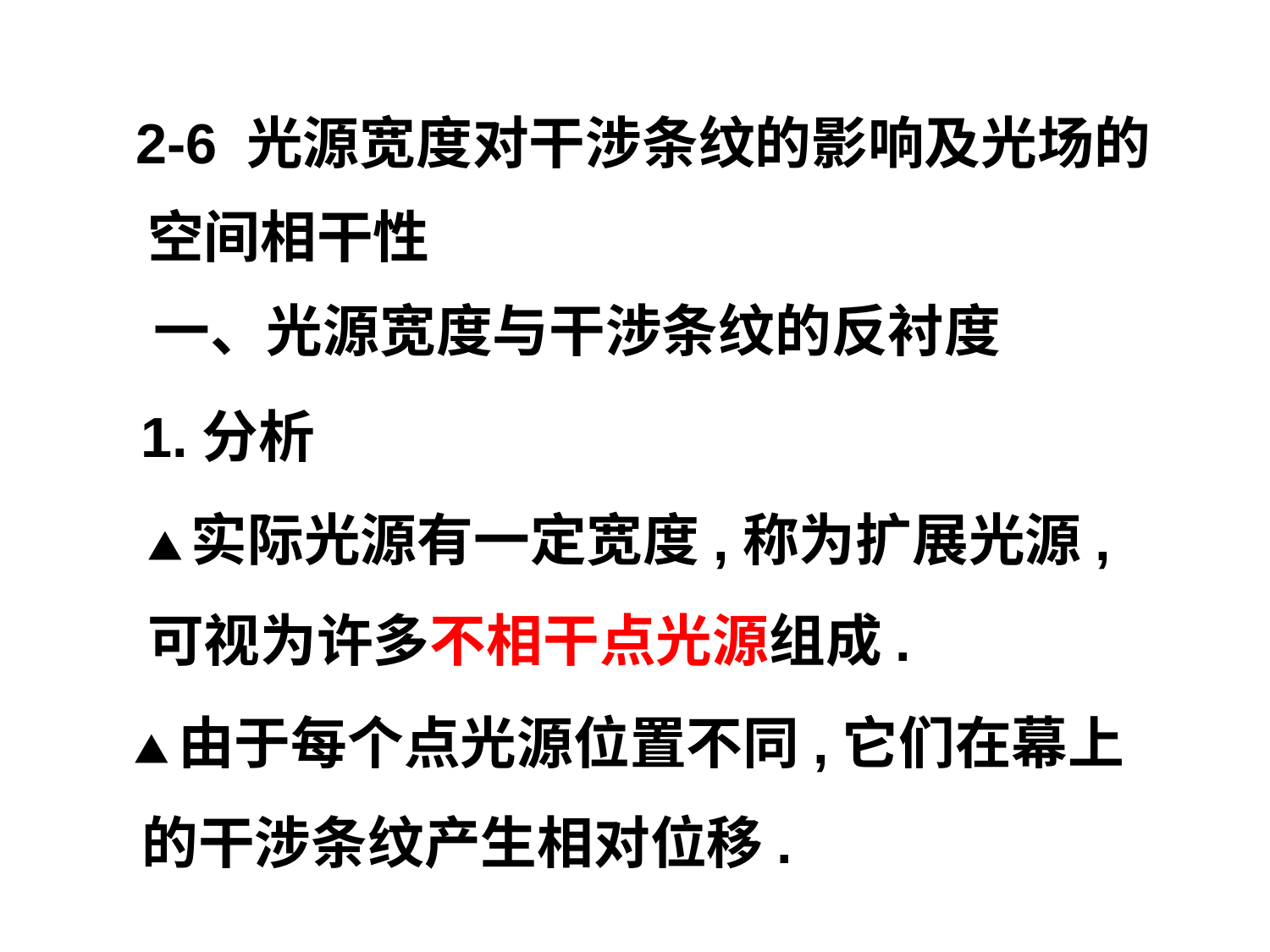

2-6 光源宽度对干涉条纹的影响及光场的
空间相干性
一、光源宽度与干涉条纹的反衬度
1.分析
▲实际光源有一定宽度,称为扩展光源,可视为许多不相干点光源组成.
▲由于每个点光源位置不同,它们在幕上
的干涉条纹产生相对位移.